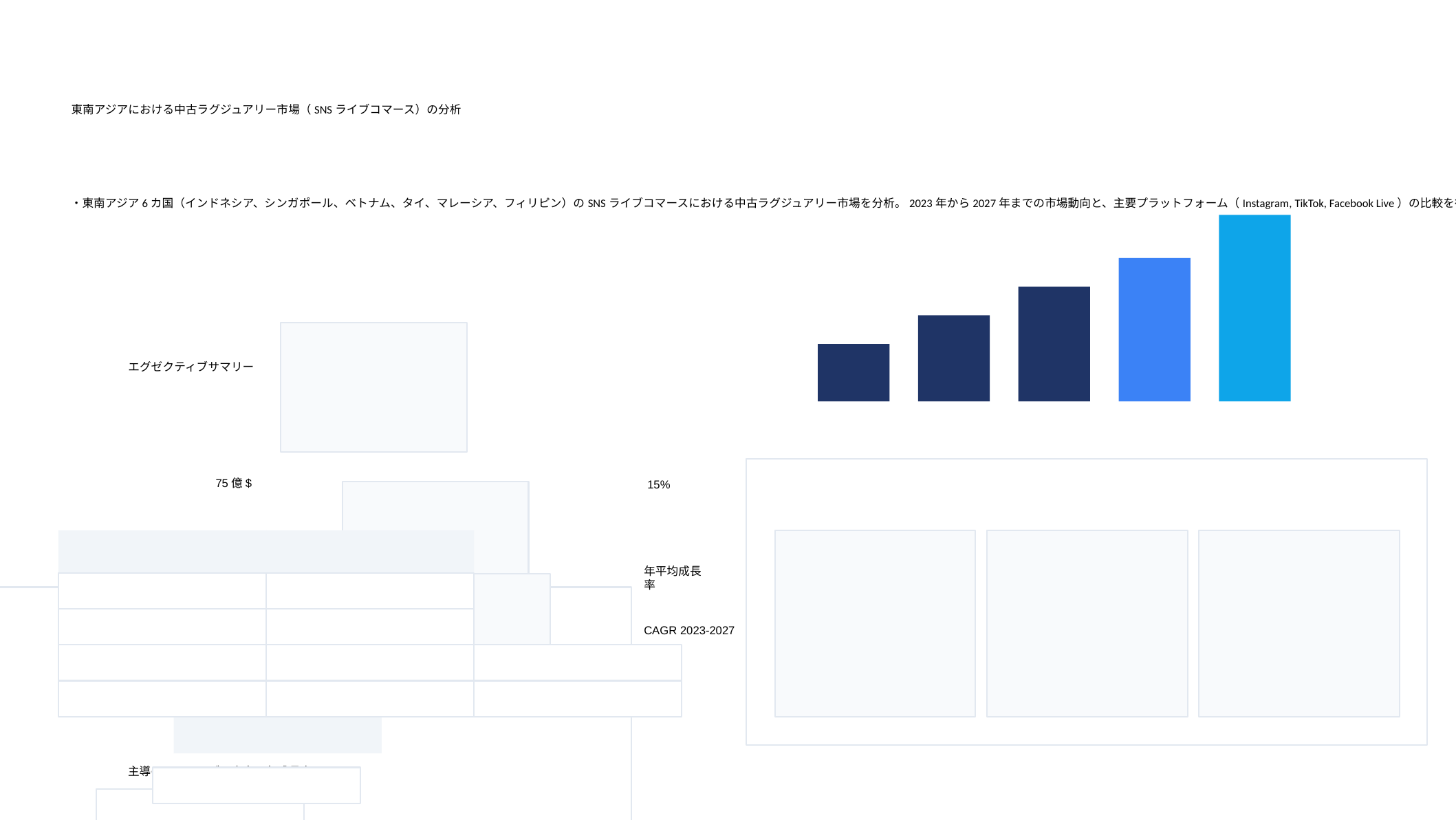

東南アジアにおける中古ラグジュアリー市場（SNSライブコマース）の分析
・東南アジア6カ国（インドネシア、シンガポール、ベトナム、タイ、マレーシア、フィリピン）のSNSライブコマースにおける中古ラグジュアリー市場を分析。2023年から2027年までの市場動向と、主要プラットフォーム（Instagram, TikTok, Facebook Live）の比較を行う。

市場規模予測 (2022-2027)
エグゼクティブサマリー

70億$
75億$
15%
70%+

2026年予測
年平均成長率
ソーシャル購入率

50億$

CAGR 2023-2027
市場規模
インドネシア例

30億$

主導のサステナブル志向で急成長中

2023
2024
2025
2026
2027

が購買行動を変革
国別分析
プラットフォーム比較

TikTok
Facebook Live
Instagram
国名
市場規模
特徴
• 視覚訴求に優れる
• 最も急成長
• 最大ユーザーベース
最大: 1300億-1600億円
高いSNS購買率
インドネシア
• Z世代に高い支持
• ファッション親和性高
• コミュニティ型
タイ
数千億円規模
ライブコマース先進国
• 決済機能に課題
• ショッパーテインメント
• 幅広い年齢層
TikTok急成長
ベトナム
数百億円規模
成長性: ★★★☆☆
成長性: ★★★★★
成長性: ★★★★☆
その他3カ国
数十〜数百億円/国
各国独自の特性
©AnyMind Group. All Rights Reserved. | 1